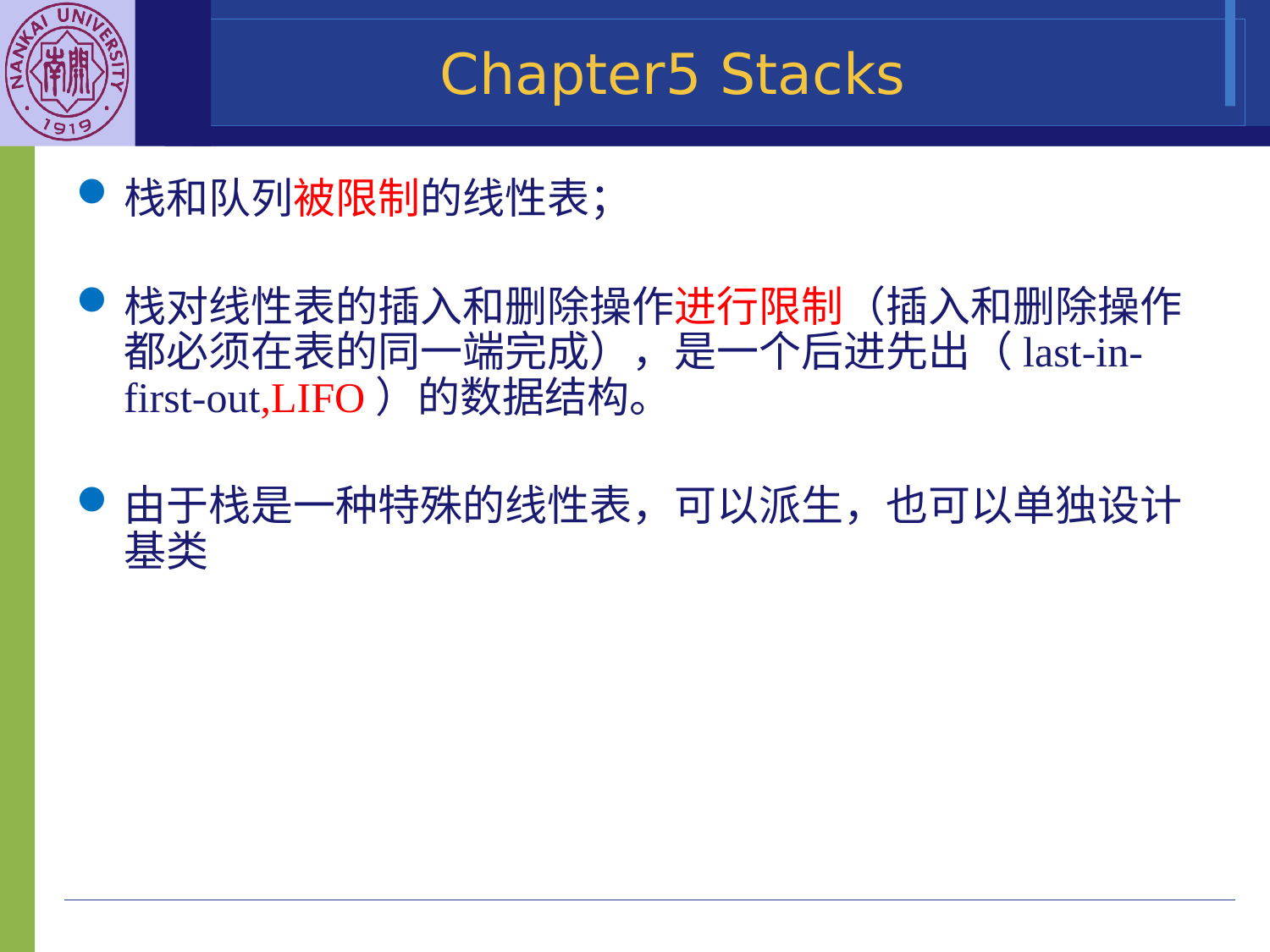

# Chapter5 Stacks
栈和队列被限制的线性表；

栈对线性表的插入和删除操作进行限制（插入和删除操作都必须在表的同一端完成），是一个后进先出（last-in-first-out,LIFO）的数据结构。

由于栈是一种特殊的线性表，可以派生，也可以单独设计基类
2